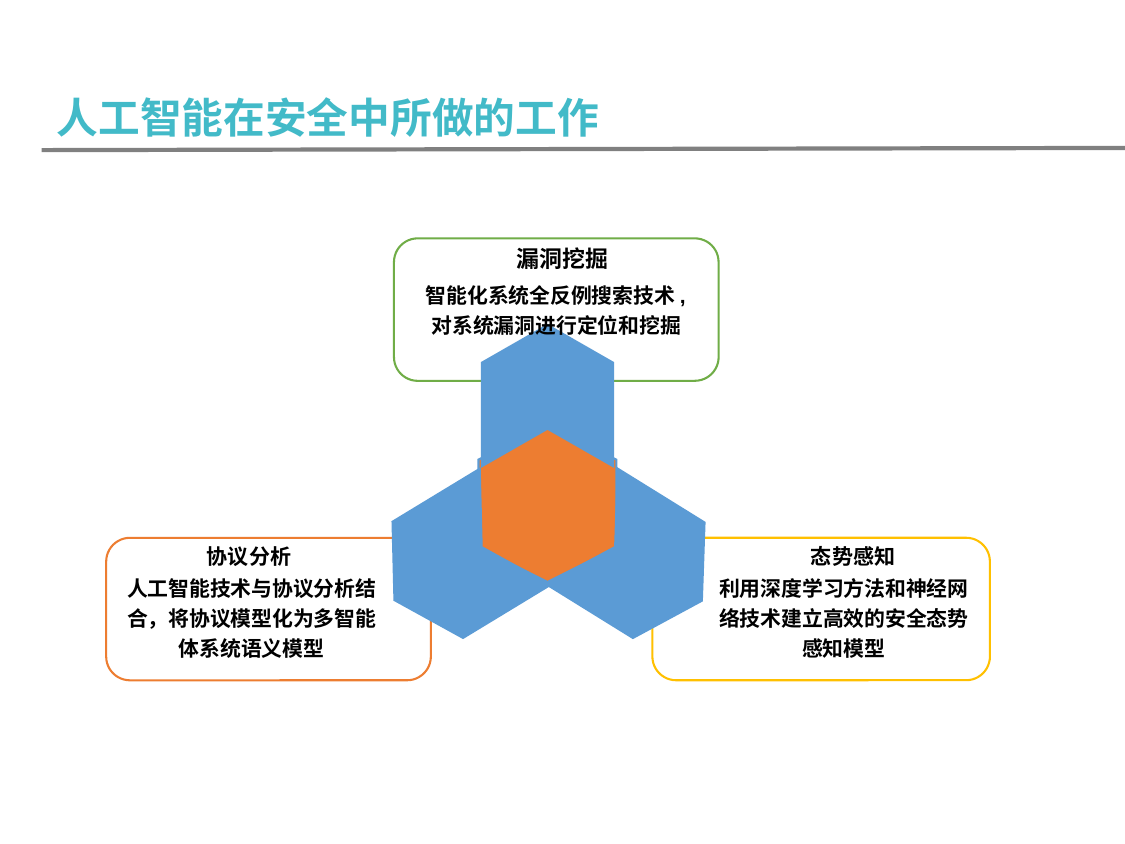

人工智能在安全中所做的工作
漏洞挖掘
智能化系统全反例搜索技术,对系统漏洞进行定位和挖掘

态势感知
利用深度学习方法和神经网络技术建立高效的安全态势感知模型
协议分析
人工智能技术与协议分析结合，将协议模型化为多智能体系统语义模型